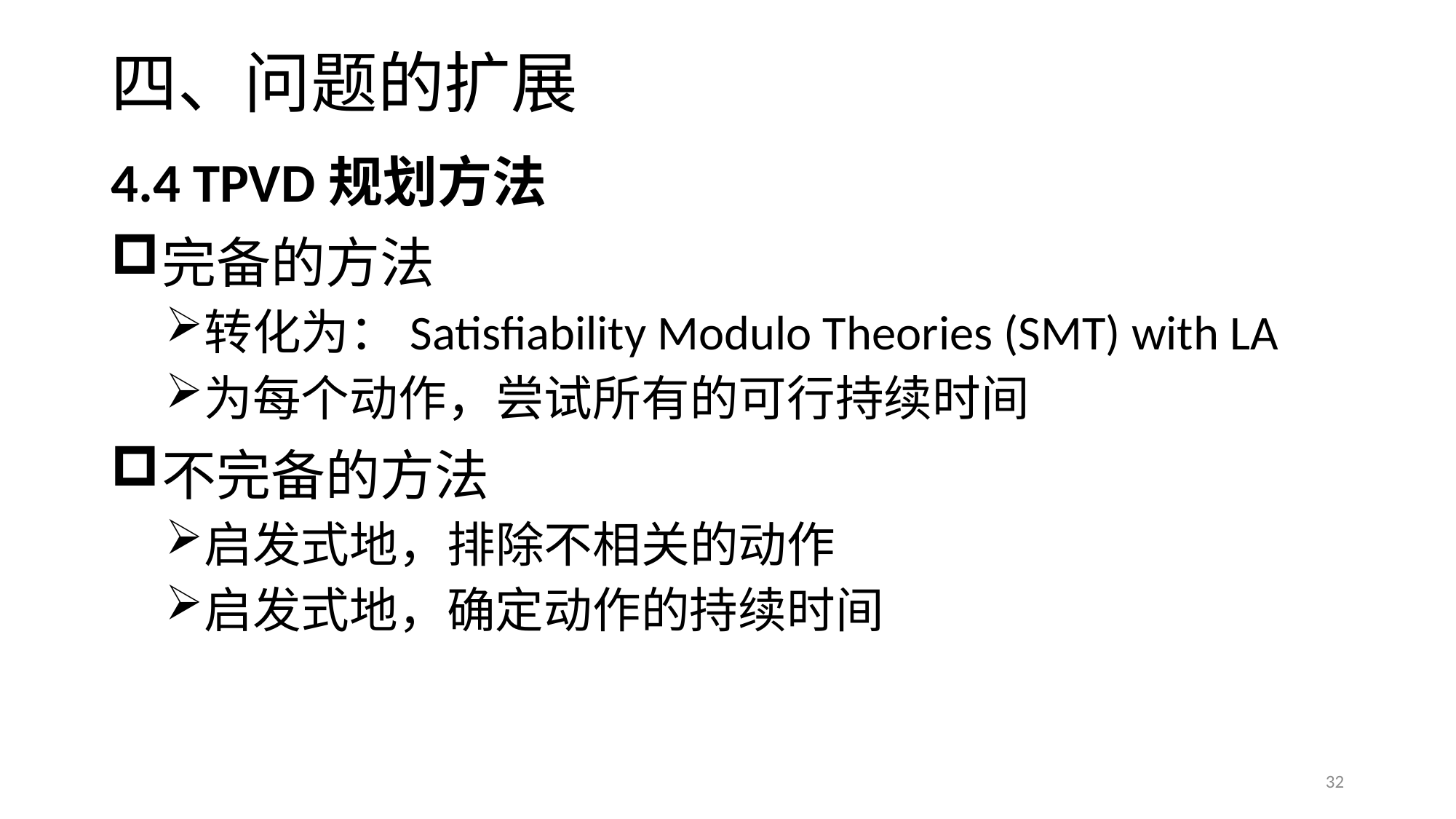

# 四、问题的扩展
4.4 TPVD规划方法
完备的方法
转化为：Satisfiability Modulo Theories (SMT) with LA
为每个动作，尝试所有的可行持续时间
不完备的方法
启发式地，排除不相关的动作
启发式地，确定动作的持续时间

32